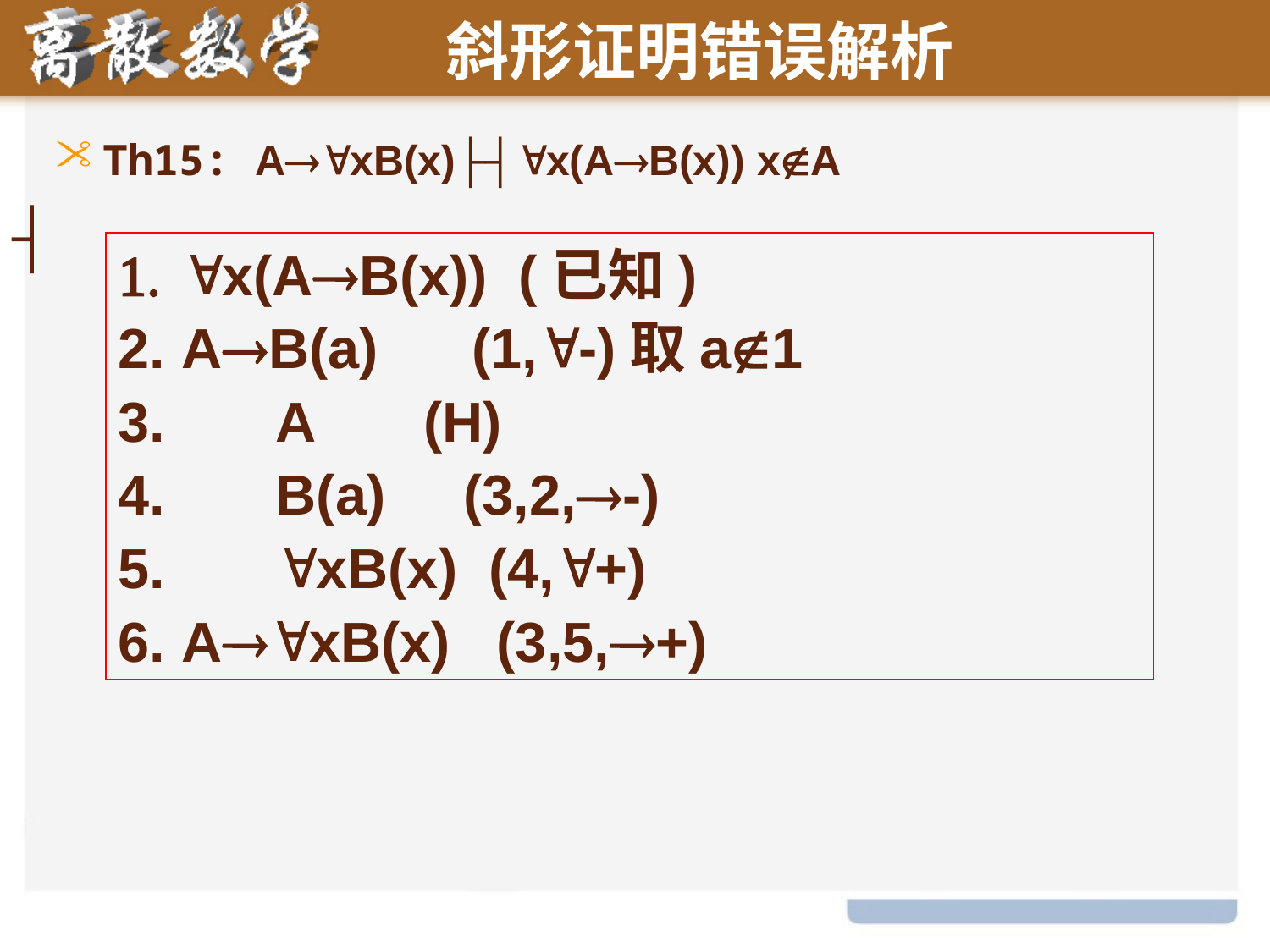

# 斜形证明错误解析
Th15: A→∀xB(x)├┤∀x(A→B(x)) x∉A
┤
∀x(A→B(x))  (已知)
A→B(a)      (1,∀-)取a∉1
      A       (H)
      B(a)     (3,2,→-)
      ∀xB(x)  (4,∀+)
A→∀xB(x)   (3,5,→+)